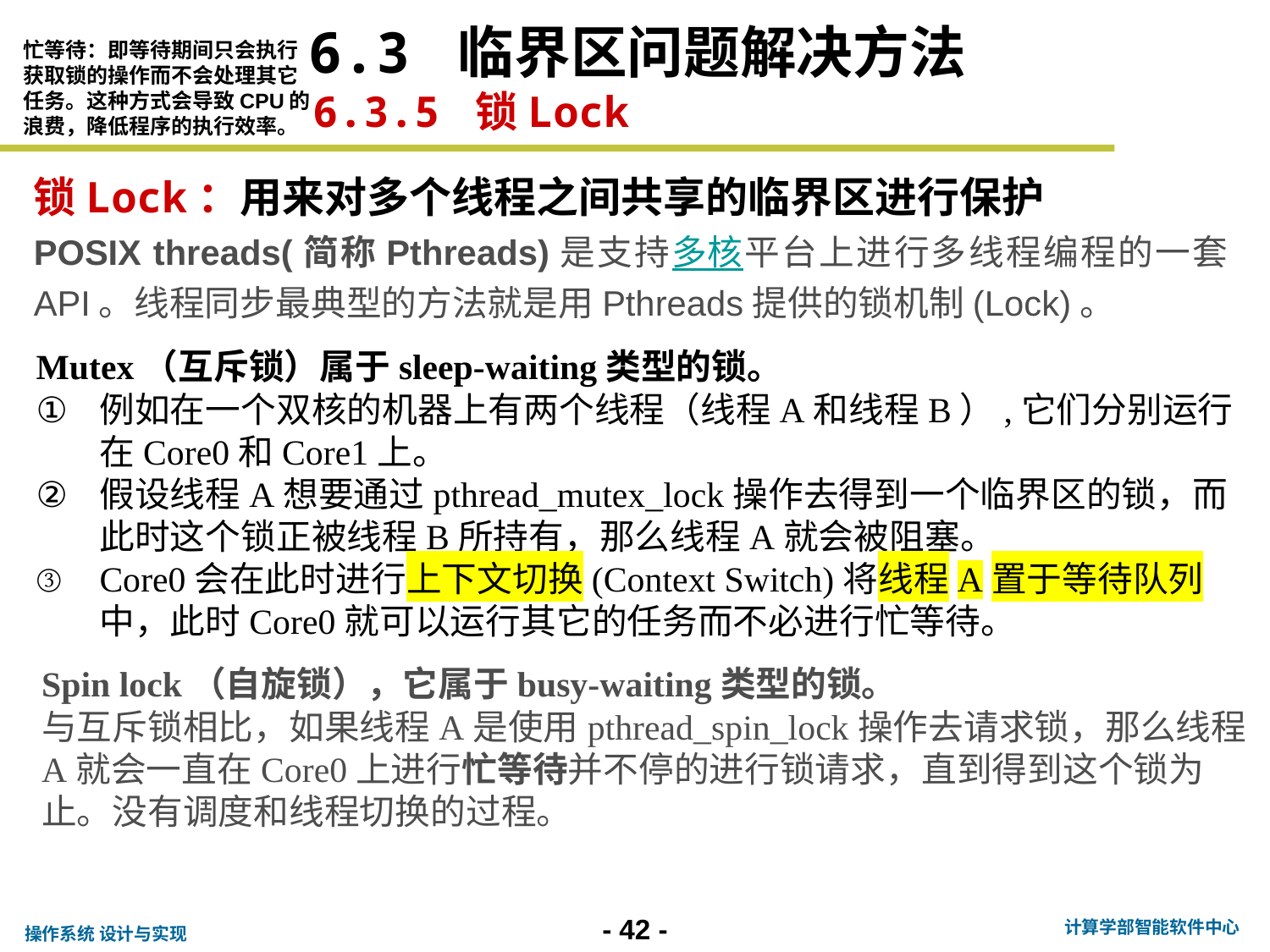

6.3 临界区问题解决方法
忙等待：即等待期间只会执行获取锁的操作而不会处理其它任务。这种方式会导致CPU的浪费，降低程序的执行效率。
6.3.5 锁Lock
锁Lock：用来对多个线程之间共享的临界区进行保护
POSIX threads(简称Pthreads)是支持多核平台上进行多线程编程的一套API。线程同步最典型的方法就是用Pthreads提供的锁机制(Lock)。
Mutex（互斥锁）属于sleep-waiting类型的锁。
例如在一个双核的机器上有两个线程（线程A和线程B）,它们分别运行在Core0和Core1上。
假设线程A想要通过pthread_mutex_lock操作去得到一个临界区的锁，而此时这个锁正被线程B所持有，那么线程A就会被阻塞。
Core0会在此时进行上下文切换(Context Switch)将线程A置于等待队列中，此时Core0就可以运行其它的任务而不必进行忙等待。
Spin lock（自旋锁），它属于busy-waiting类型的锁。
与互斥锁相比，如果线程A是使用pthread_spin_lock操作去请求锁，那么线程A就会一直在Core0上进行忙等待并不停的进行锁请求，直到得到这个锁为止。没有调度和线程切换的过程。